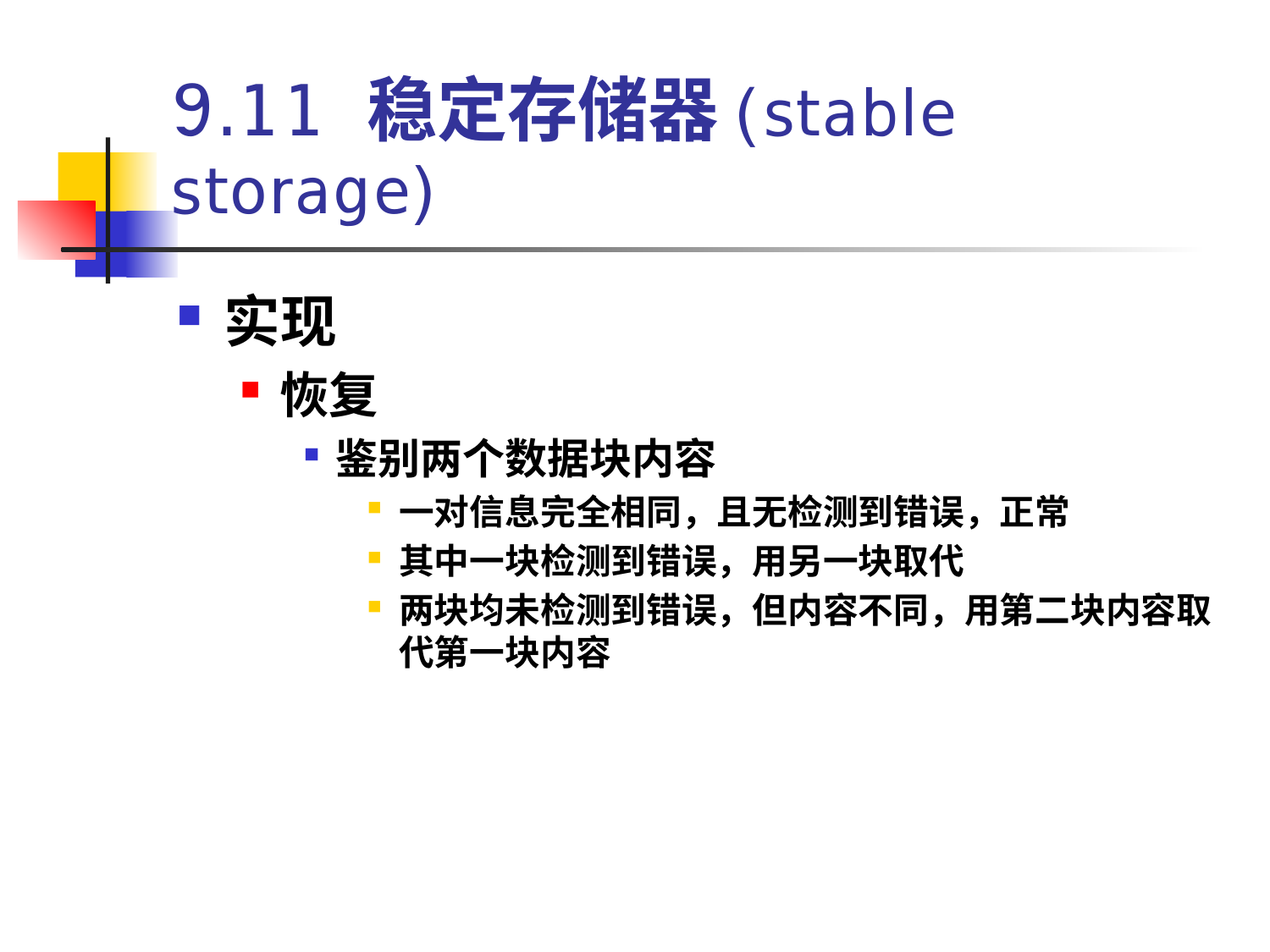

# 9.11 稳定存储器(stable storage)
实现
恢复
鉴别两个数据块内容
一对信息完全相同，且无检测到错误，正常
其中一块检测到错误，用另一块取代
两块均未检测到错误，但内容不同，用第二块内容取代第一块内容